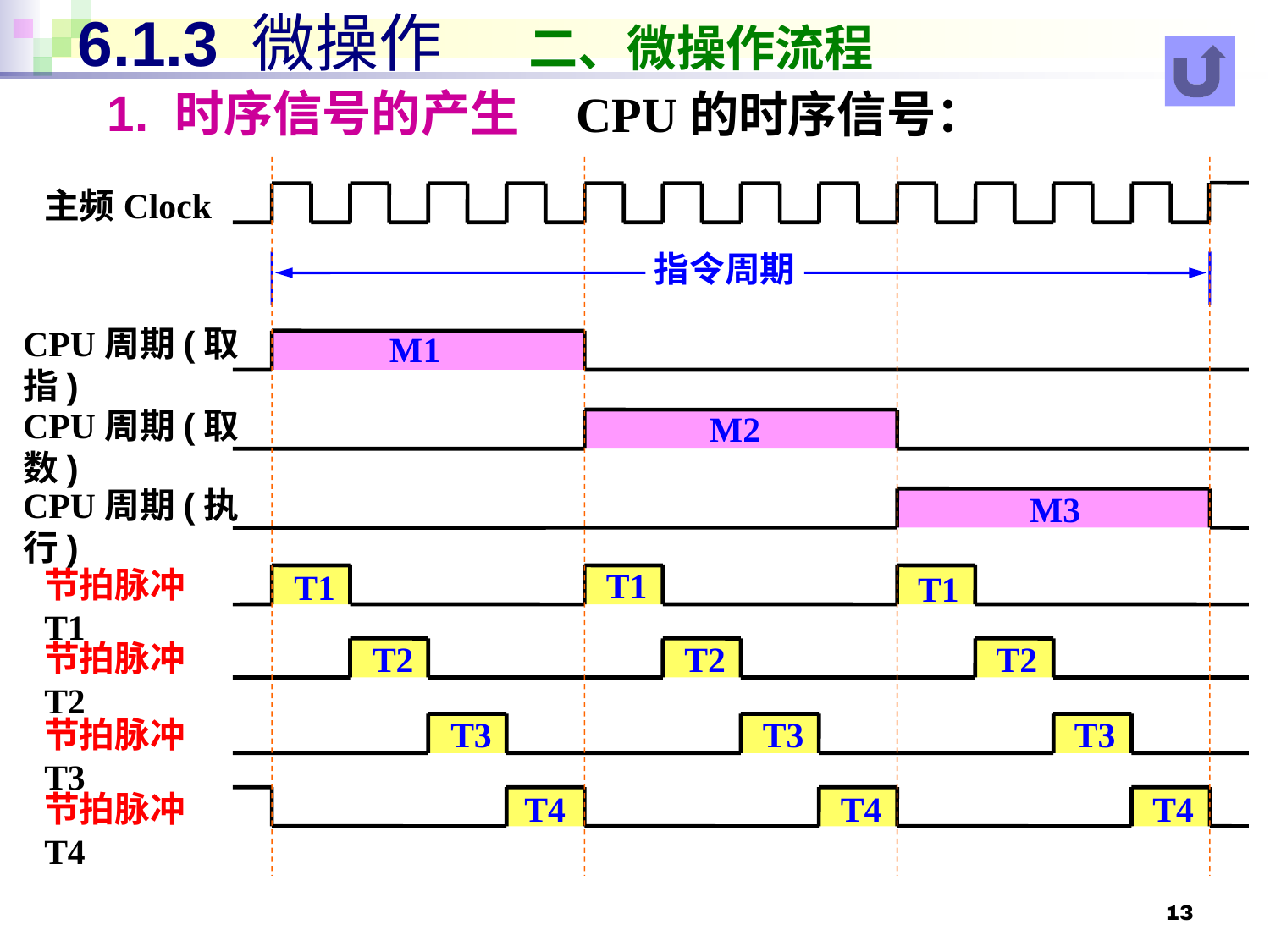

# 6.1.3 微操作      二、微操作流程

1. 时序信号的产生
CPU的时序信号：

主频Clock

指令周期

CPU周期(取指)
M1

CPU周期(取数)
M2

CPU周期(执行)
M3

节拍脉冲 T1
T1
T1
T1

节拍脉冲 T2
T2
T2
T2

T3
T3
T3
节拍脉冲 T3

节拍脉冲 T4
T4
T4
T4

13